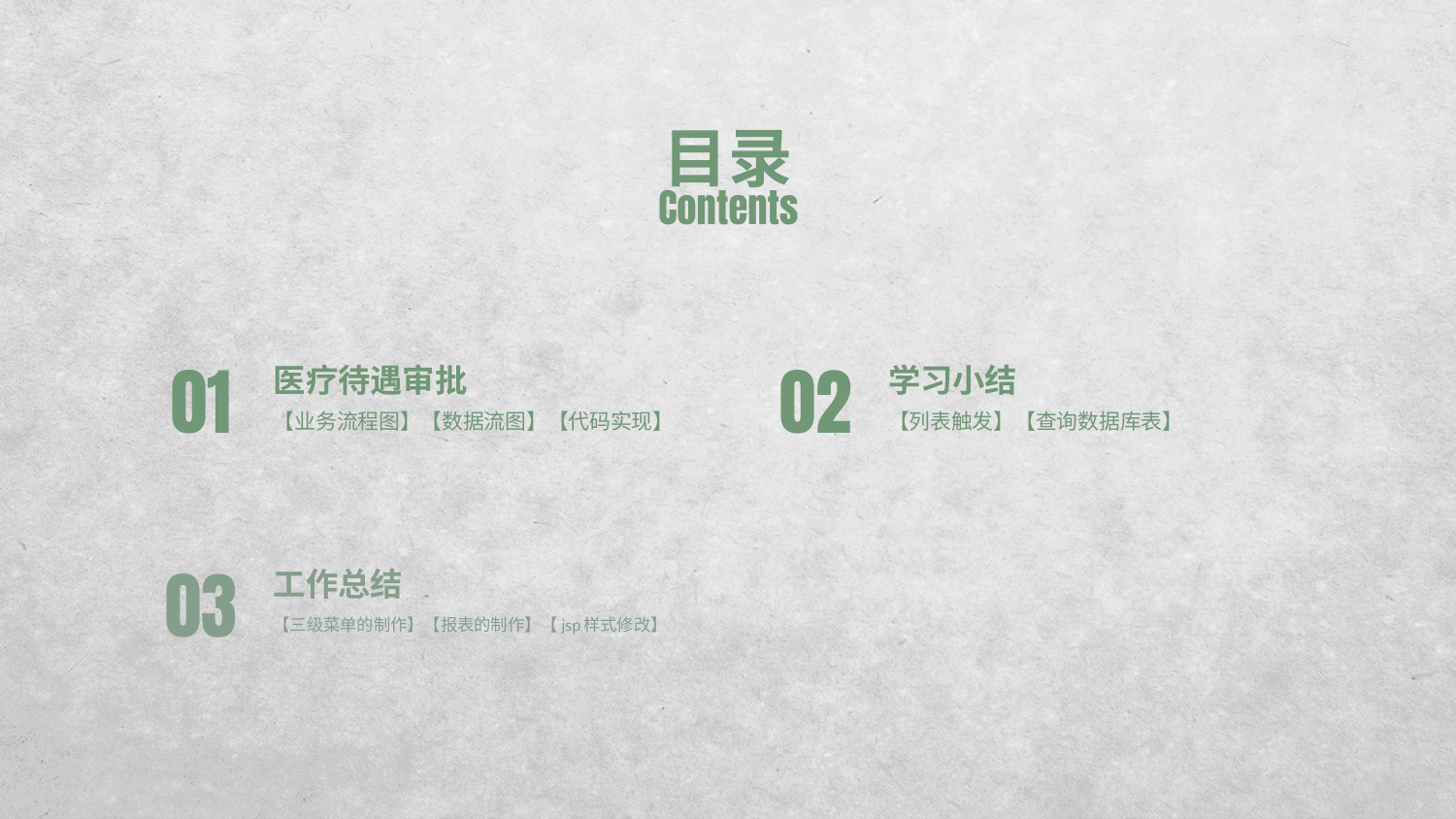

目录
Contents
01
医疗待遇审批
【业务流程图】【数据流图】【代码实现】
02
学习小结
【列表触发】【查询数据库表】
03
工作总结
【三级菜单的制作】【报表的制作】【jsp样式修改】